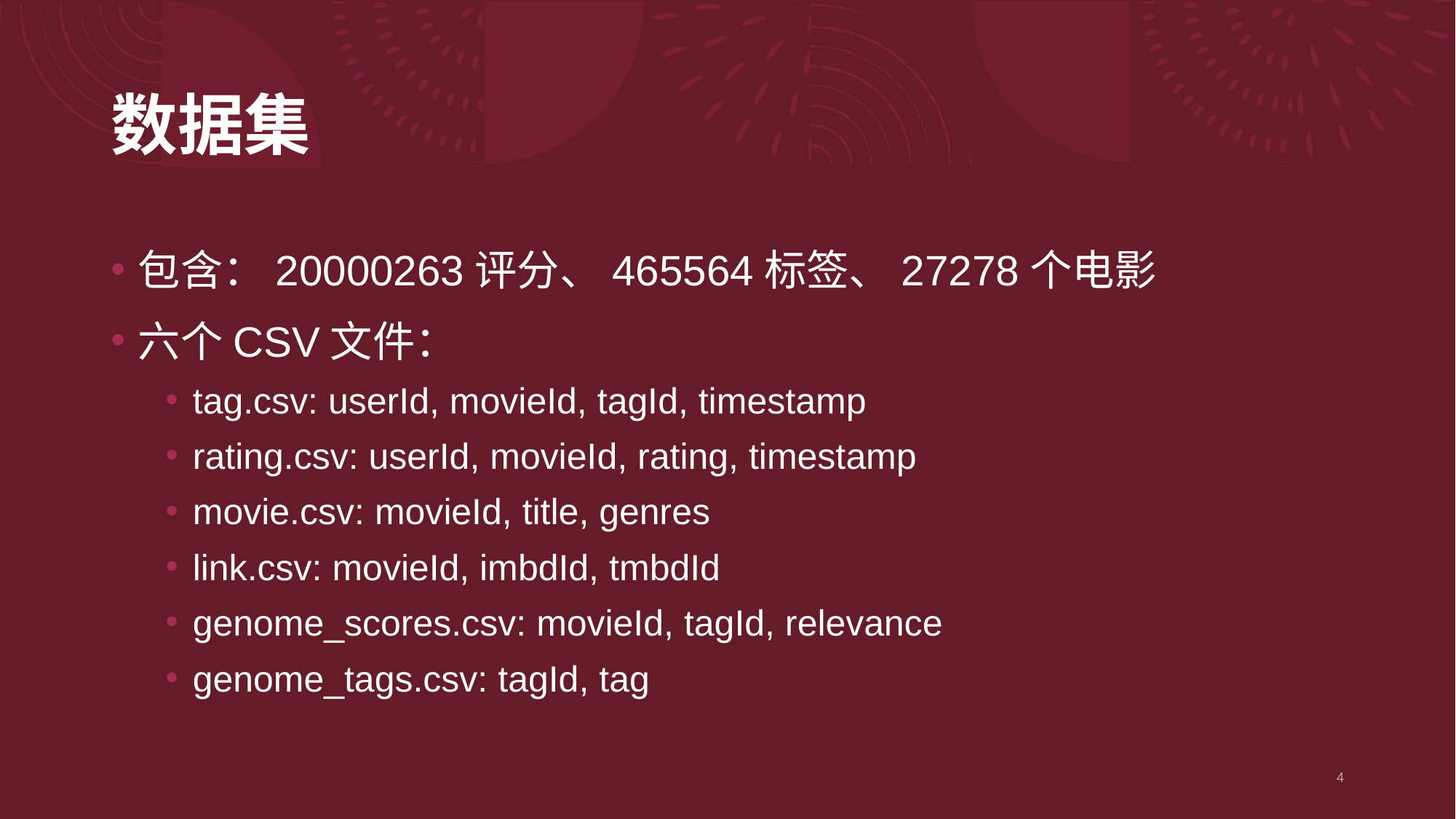

# 数据集
包含：20000263评分、465564标签、27278个电影
六个CSV文件：
tag.csv: userId, movieId, tagId, timestamp
rating.csv: userId, movieId, rating, timestamp
movie.csv: movieId, title, genres
link.csv: movieId, imbdId, tmbdId
genome_scores.csv: movieId, tagId, relevance
genome_tags.csv: tagId, tag
4